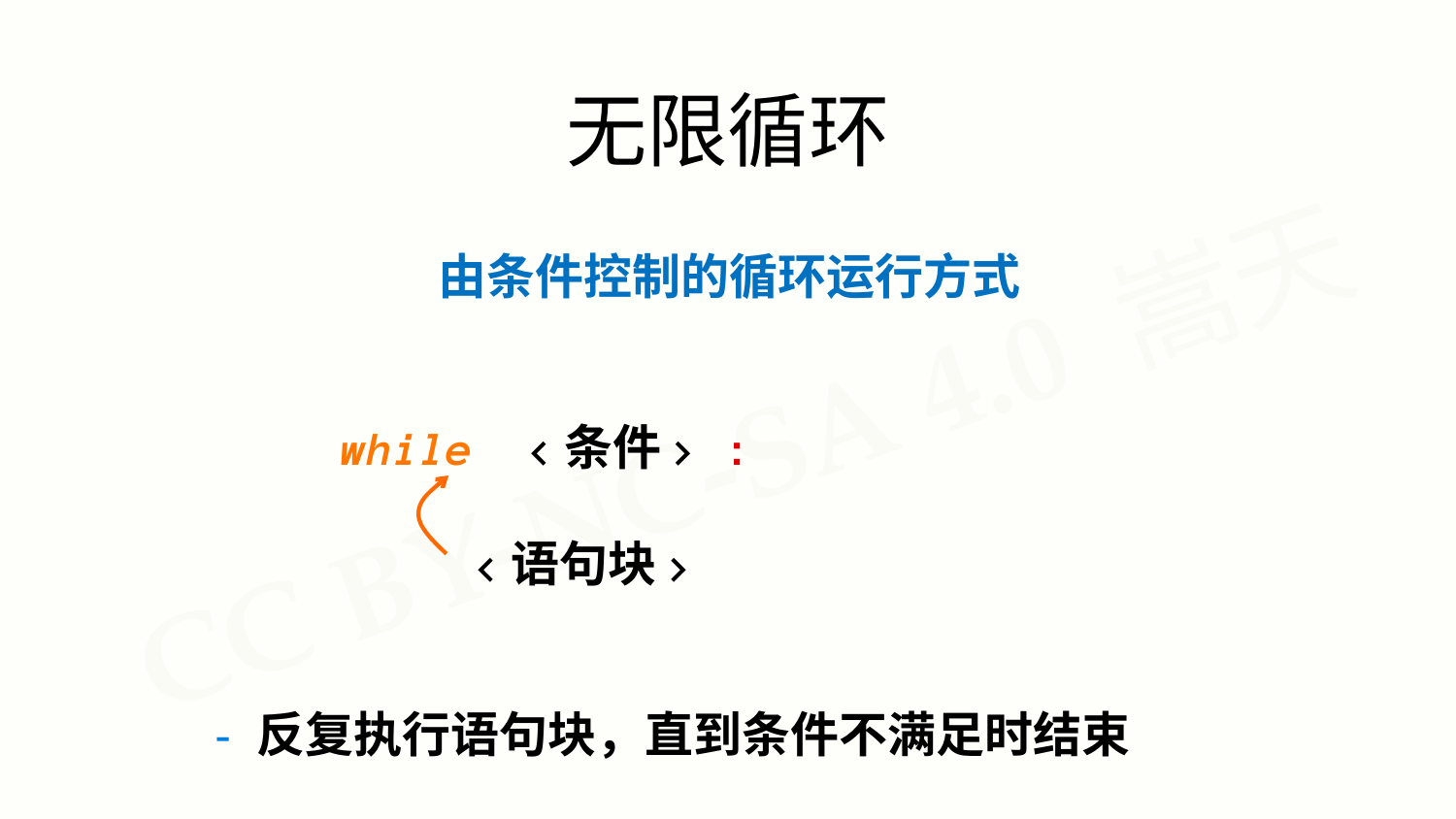

无限循环
由条件控制的循环运行方式
while  <条件> :
     <语句块>

- 反复执行语句块，直到条件不满足时结束